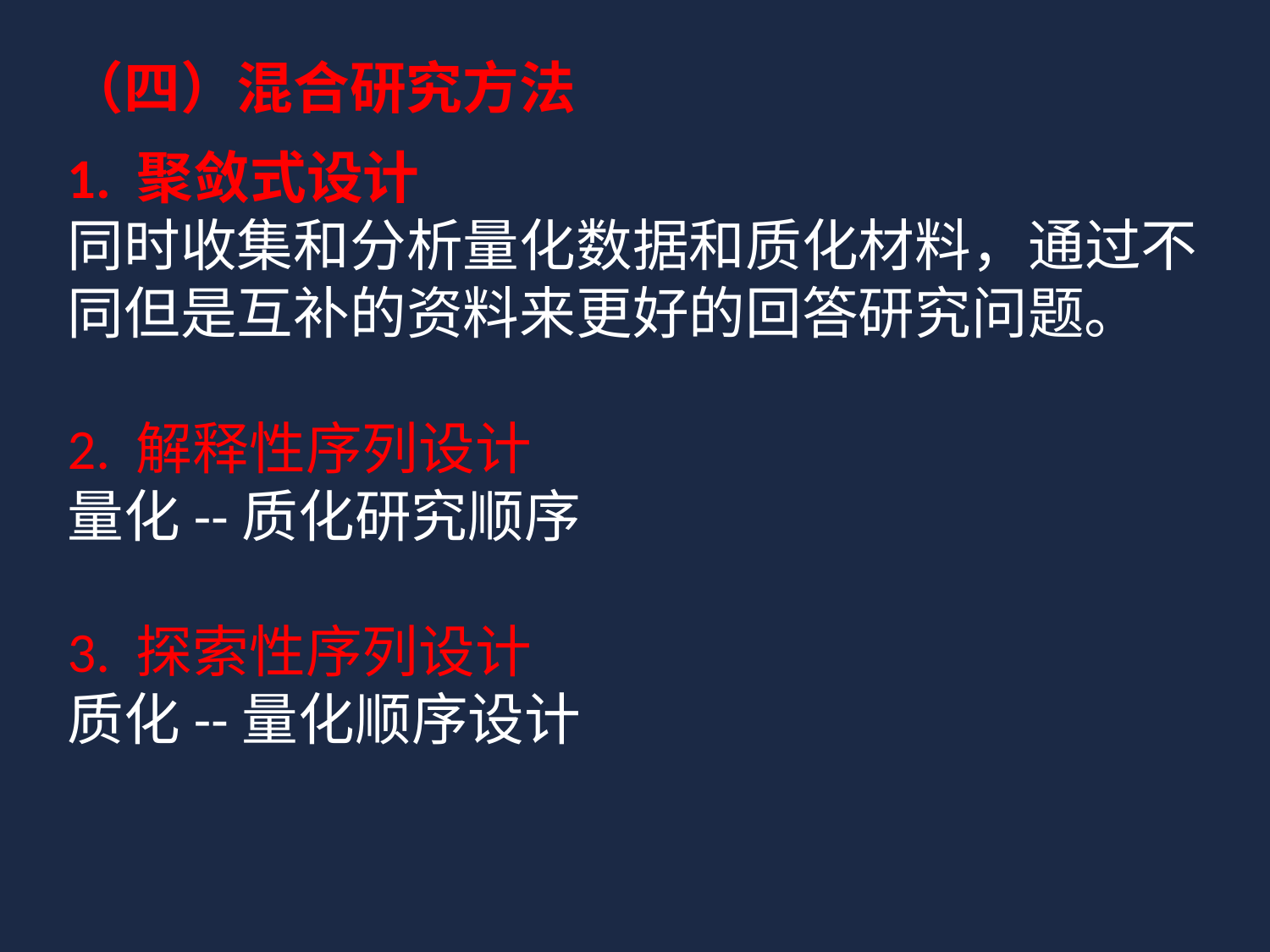

（四）混合研究方法

1. 聚敛式设计
同时收集和分析量化数据和质化材料，通过不同但是互补的资料来更好的回答研究问题。

2. 解释性序列设计
量化--质化研究顺序

3. 探索性序列设计
质化--量化顺序设计